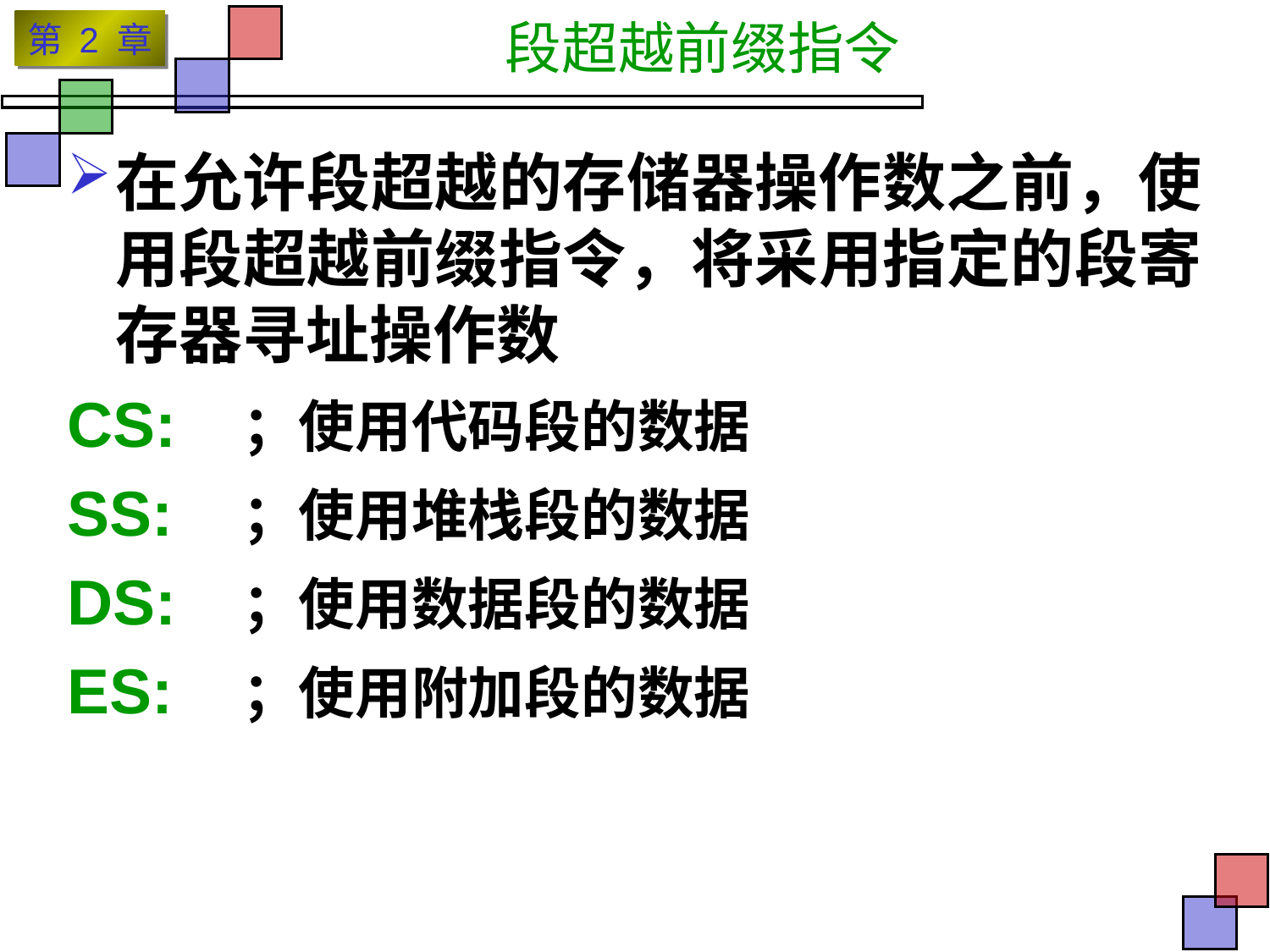

# 段超越前缀指令
在允许段超越的存储器操作数之前，使用段超越前缀指令，将采用指定的段寄存器寻址操作数
CS:	；使用代码段的数据
SS:	；使用堆栈段的数据
DS:	；使用数据段的数据
ES:	；使用附加段的数据